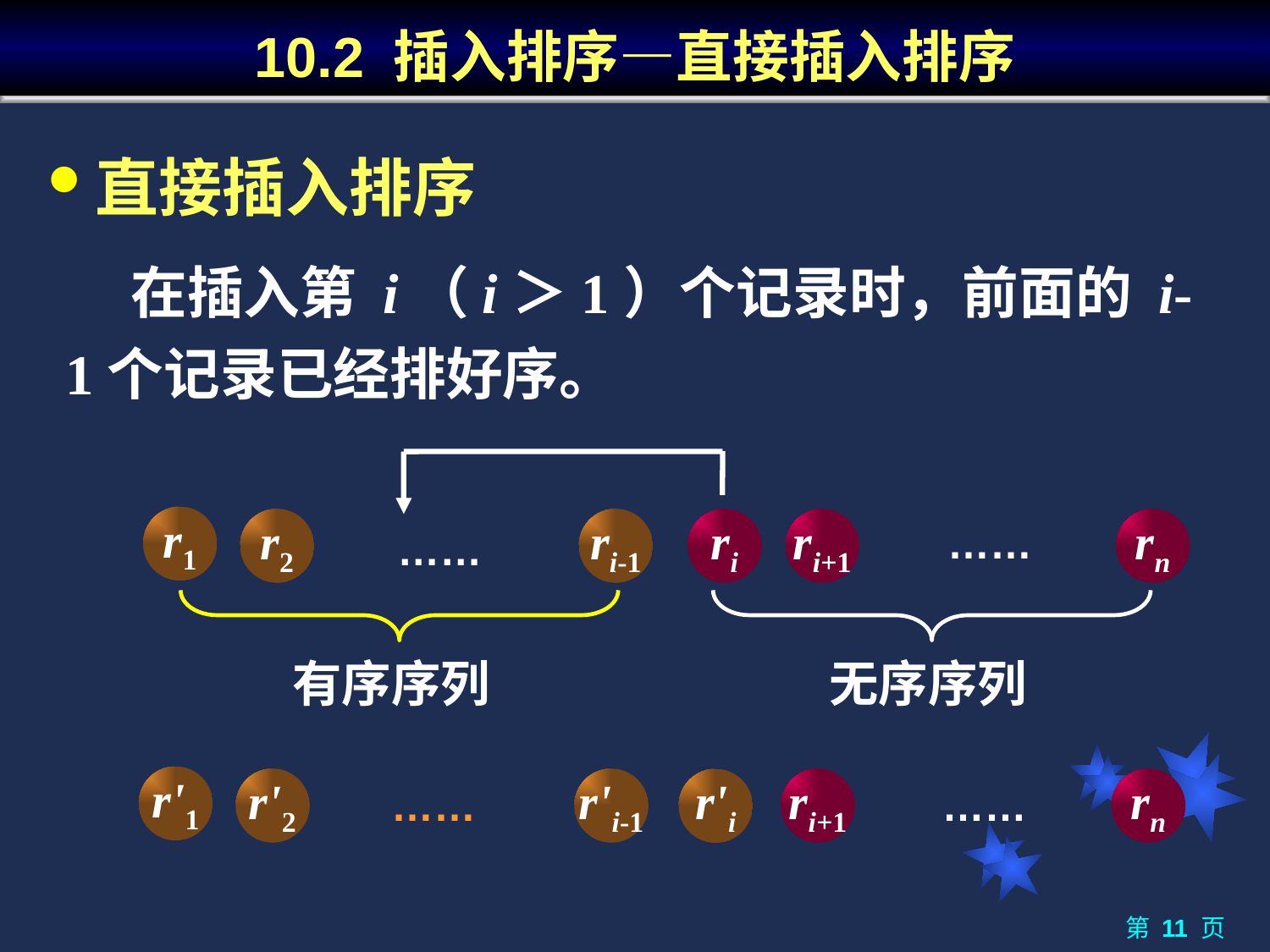

# 10.2 插入排序—直接插入排序
直接插入排序
    在插入第 i（i＞1）个记录时，前面的 i-1个记录已经排好序。

r1
r2
ri-1
ri
ri+1
rn
……
……

有序序列

无序序列
r'1
r'2
r'i-1
r'i
……
ri+1
rn
……
第 11 页